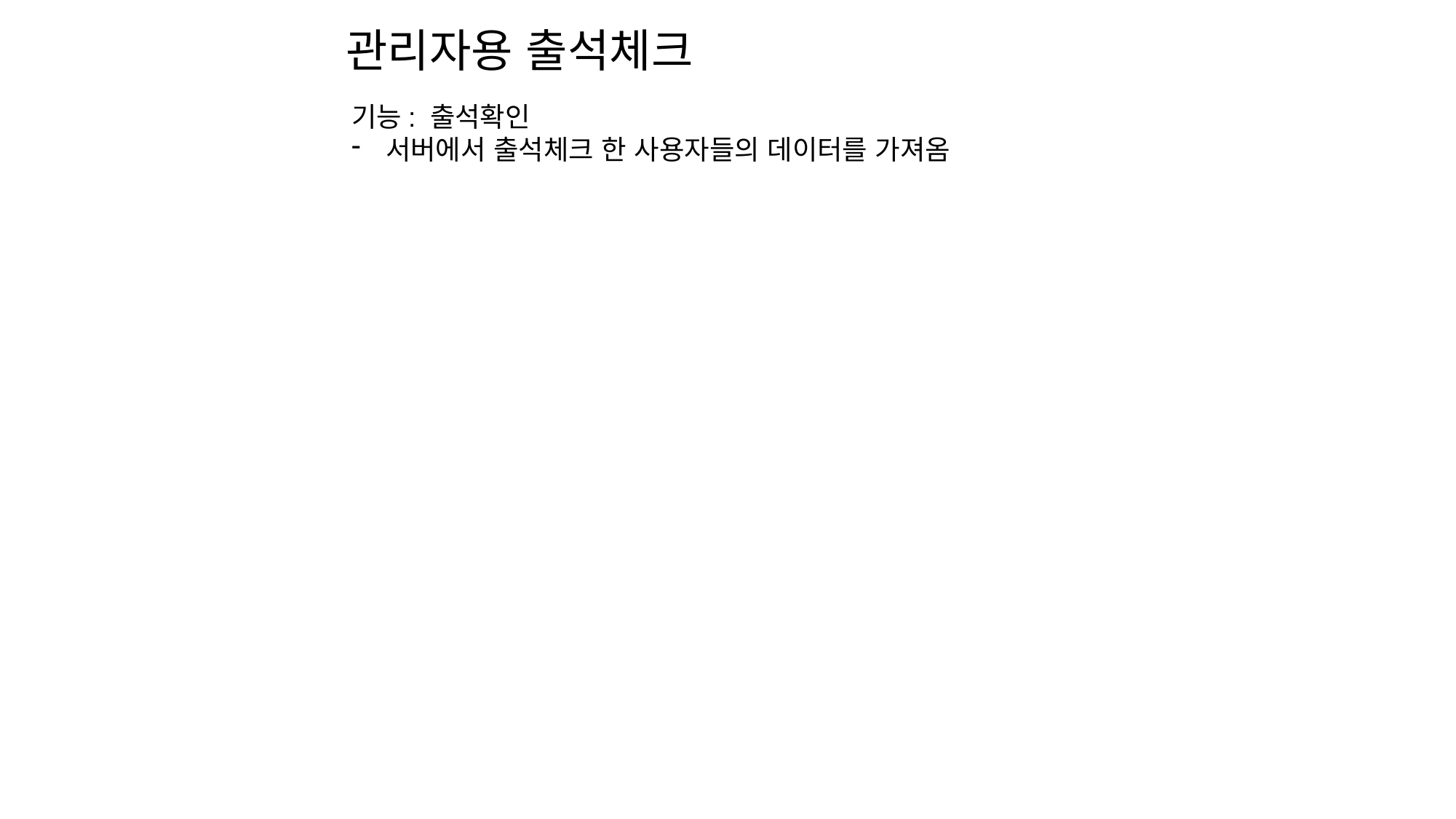

관리자용 출석체크
기능: 출석확인
서버에서 출석체크 한 사용자들의 데이터를 가져옴